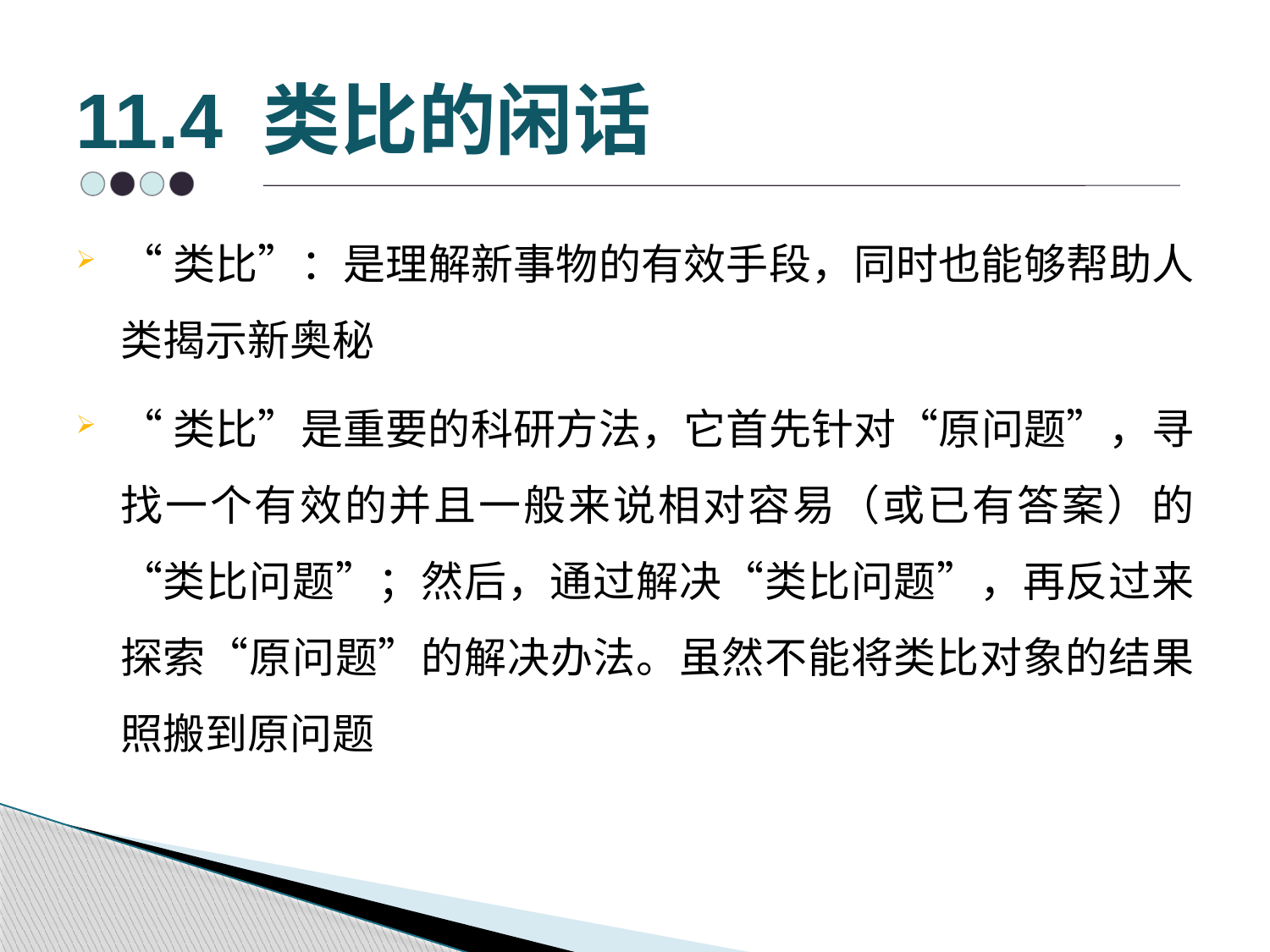

# 11.4 类比的闲话

“类比”：是理解新事物的有效手段，同时也能够帮助人类揭示新奥秘
“类比”是重要的科研方法，它首先针对“原问题”，寻找一个有效的并且一般来说相对容易（或已有答案）的“类比问题”；然后，通过解决“类比问题”，再反过来探索“原问题”的解决办法。虽然不能将类比对象的结果照搬到原问题